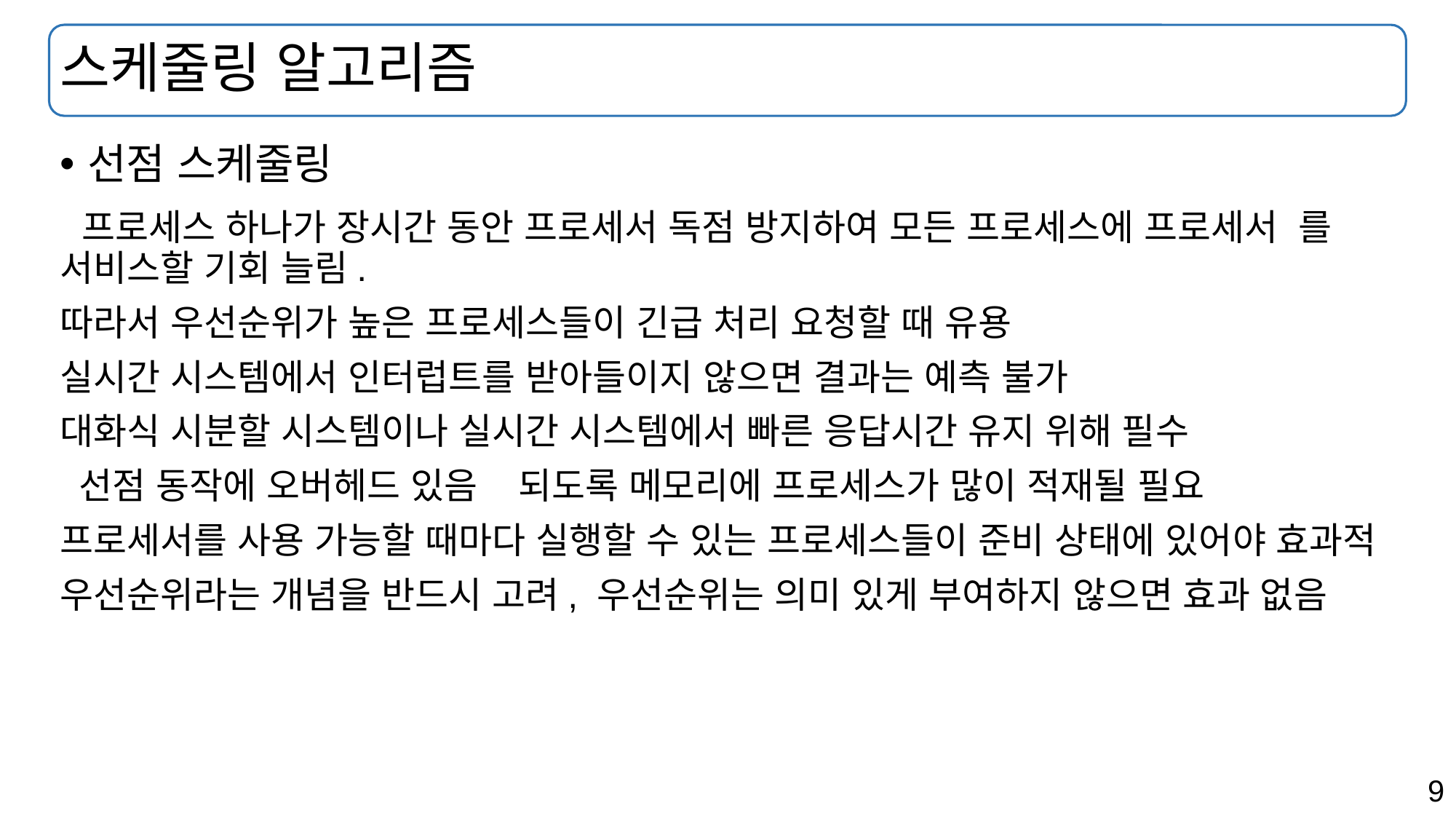

# 스케줄링 알고리즘
선점 스케줄링
 프로세스 하나가 장시간 동안 프로세서 독점 방지하여 모든 프로세스에 프로세서  를 서비스할 기회 늘림.
따라서 우선순위가 높은 프로세스들이 긴급 처리 요청할 때 유용
실시간 시스템에서 인터럽트를 받아들이지 않으면 결과는 예측 불가
대화식 시분할 시스템이나 실시간 시스템에서 빠른 응답시간 유지 위해 필수
 선점 동작에 오버헤드 있음    되도록 메모리에 프로세스가 많이 적재될 필요
프로세서를 사용 가능할 때마다 실행할 수 있는 프로세스들이 준비 상태에 있어야 효과적
우선순위라는 개념을 반드시 고려, 우선순위는 의미 있게 부여하지 않으면 효과 없음